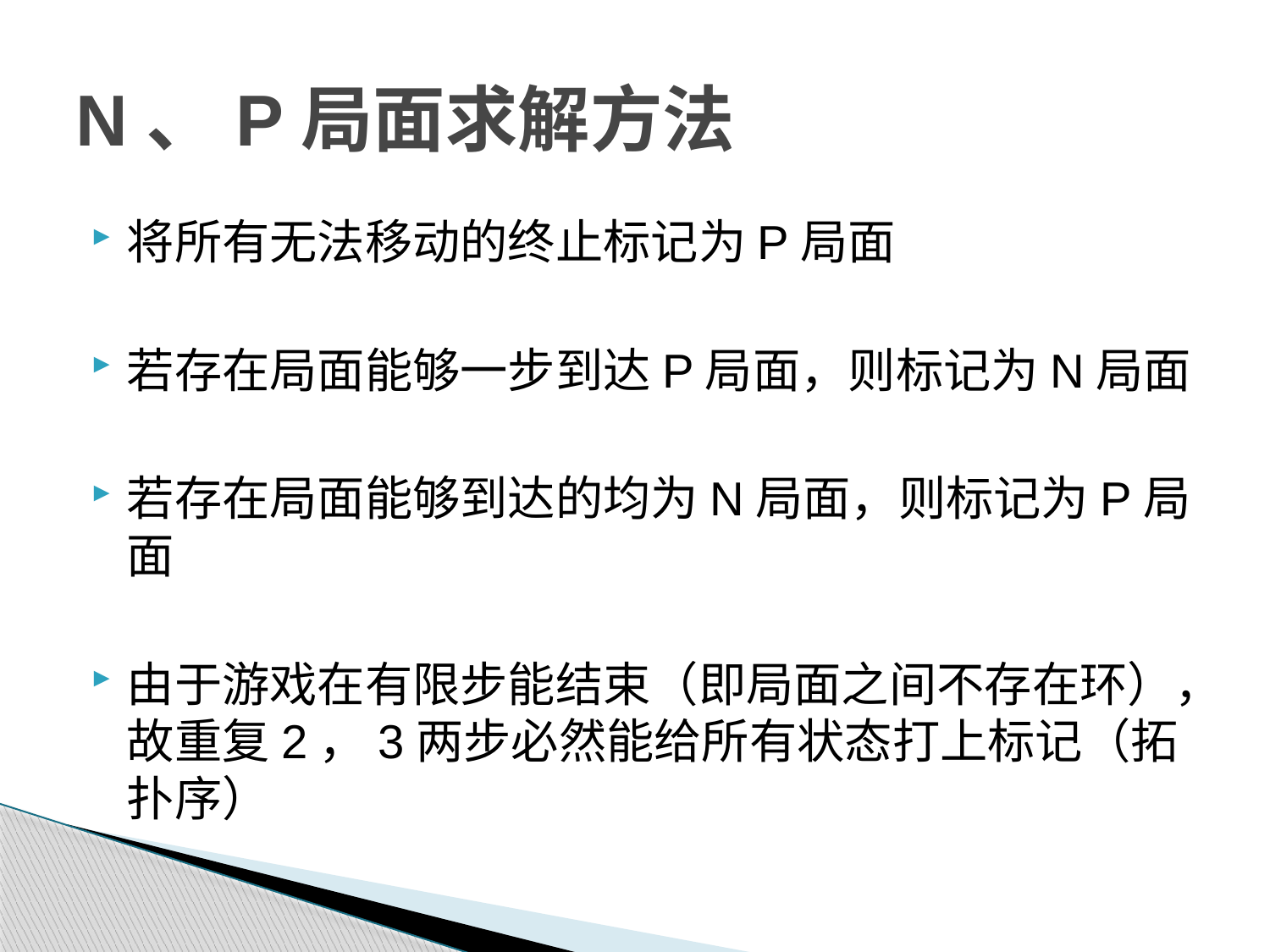

# N、P局面求解方法
将所有无法移动的终止标记为P局面

若存在局面能够一步到达P局面，则标记为N局面

若存在局面能够到达的均为N局面，则标记为P局面

由于游戏在有限步能结束（即局面之间不存在环），故重复2，3两步必然能给所有状态打上标记（拓扑序）